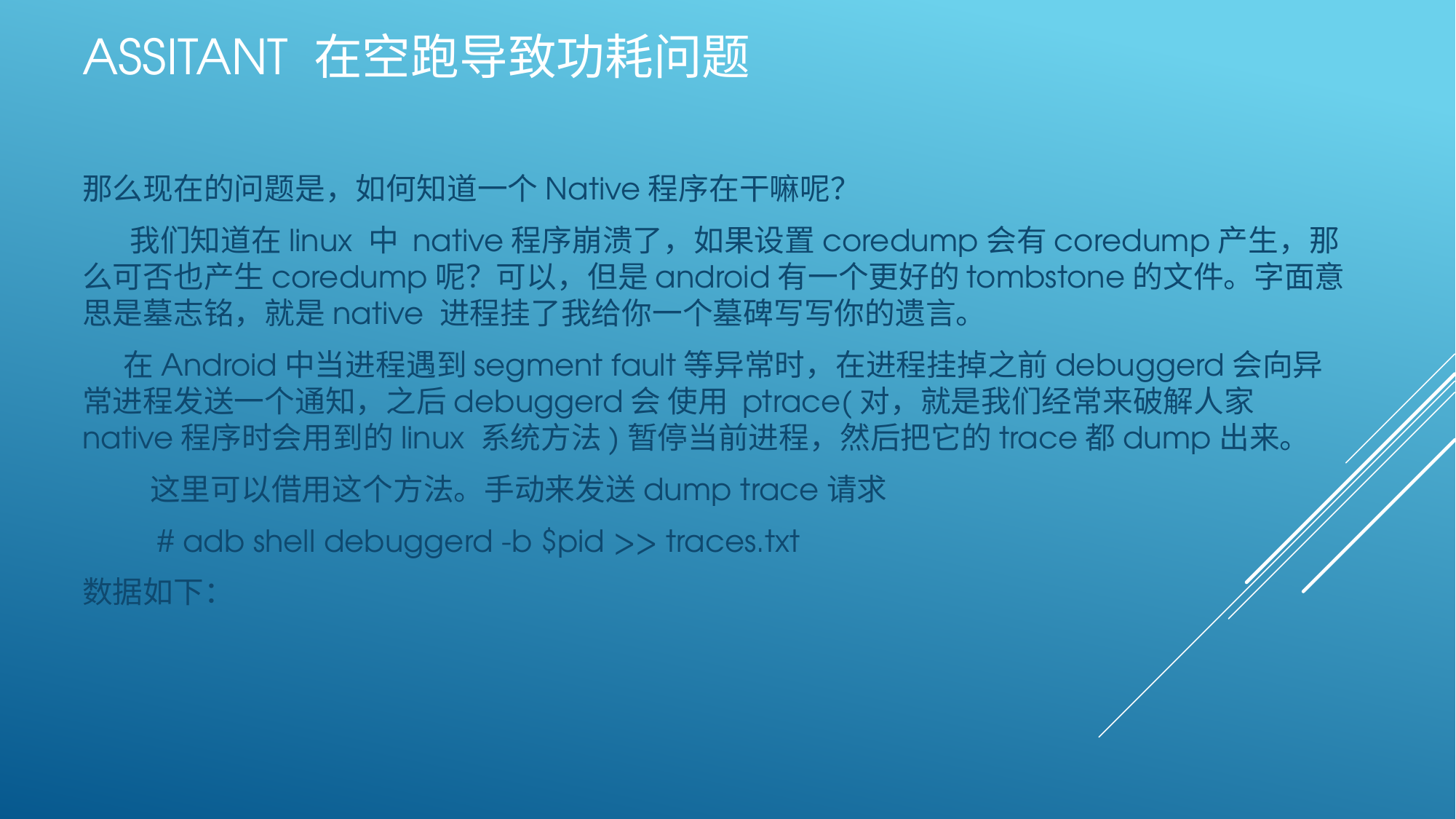

# Assitant 在空跑导致功耗问题
那么现在的问题是，如何知道一个Native程序在干嘛呢？
      我们知道在linux 中 native程序崩溃了，如果设置coredump会有coredump产生，那么可否也产生coredump呢？可以，但是android有一个更好的tombstone的文件。字面意思是墓志铭，就是native 进程挂了我给你一个墓碑写写你的遗言。
     在Android中当进程遇到segment fault等异常时，在进程挂掉之前debuggerd会向异常进程发送一个通知，之后debuggerd会 使用 ptrace(对，就是我们经常来破解人家native程序时会用到的linux 系统方法)暂停当前进程，然后把它的trace都dump出来。
         这里可以借用这个方法。手动来发送dump trace请求
         # adb shell debuggerd -b $pid >> traces.txt
数据如下：